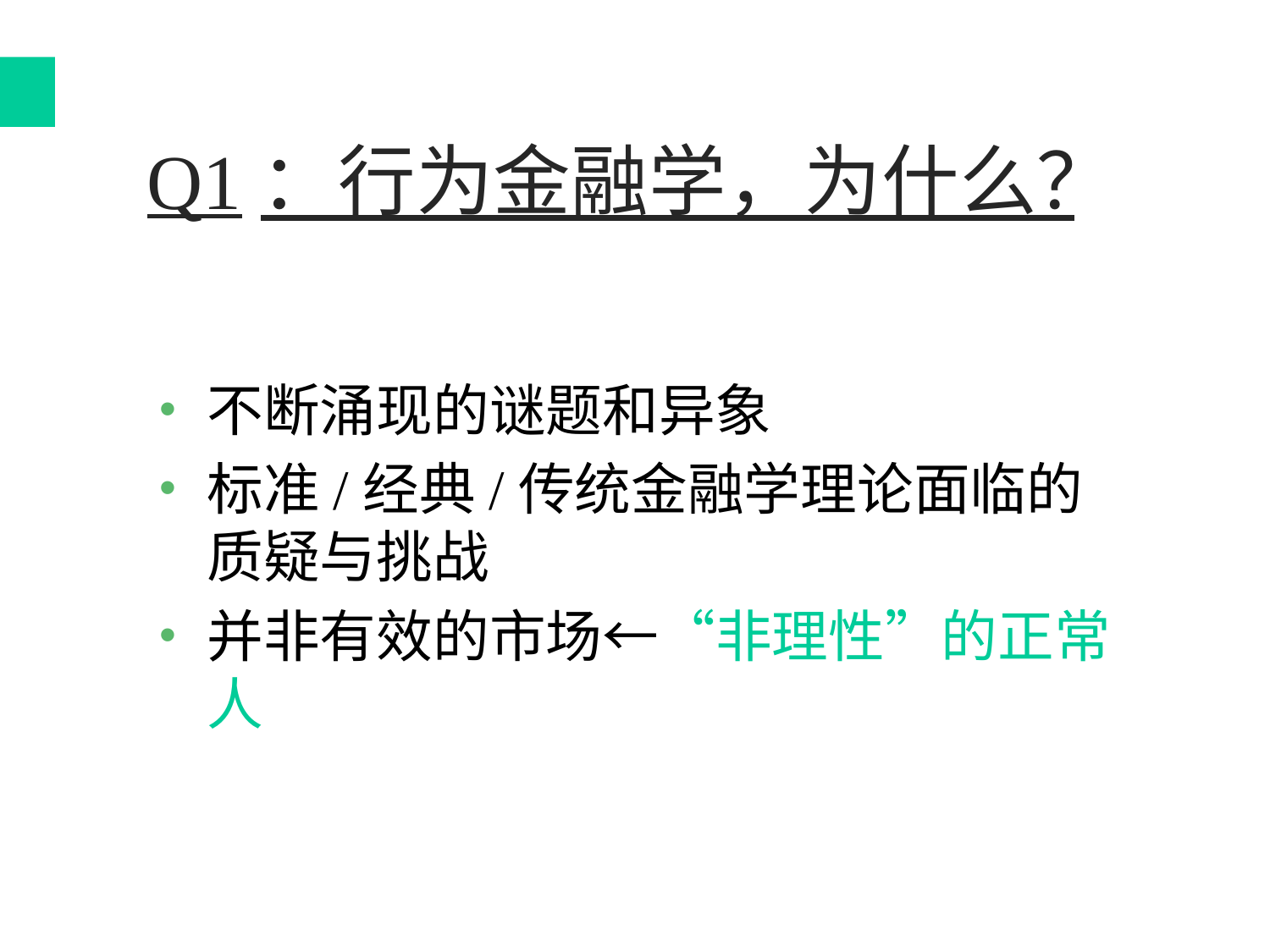

# Q1：行为金融学，为什么？
不断涌现的谜题和异象
标准/经典/传统金融学理论面临的质疑与挑战
并非有效的市场←“非理性”的正常人

3